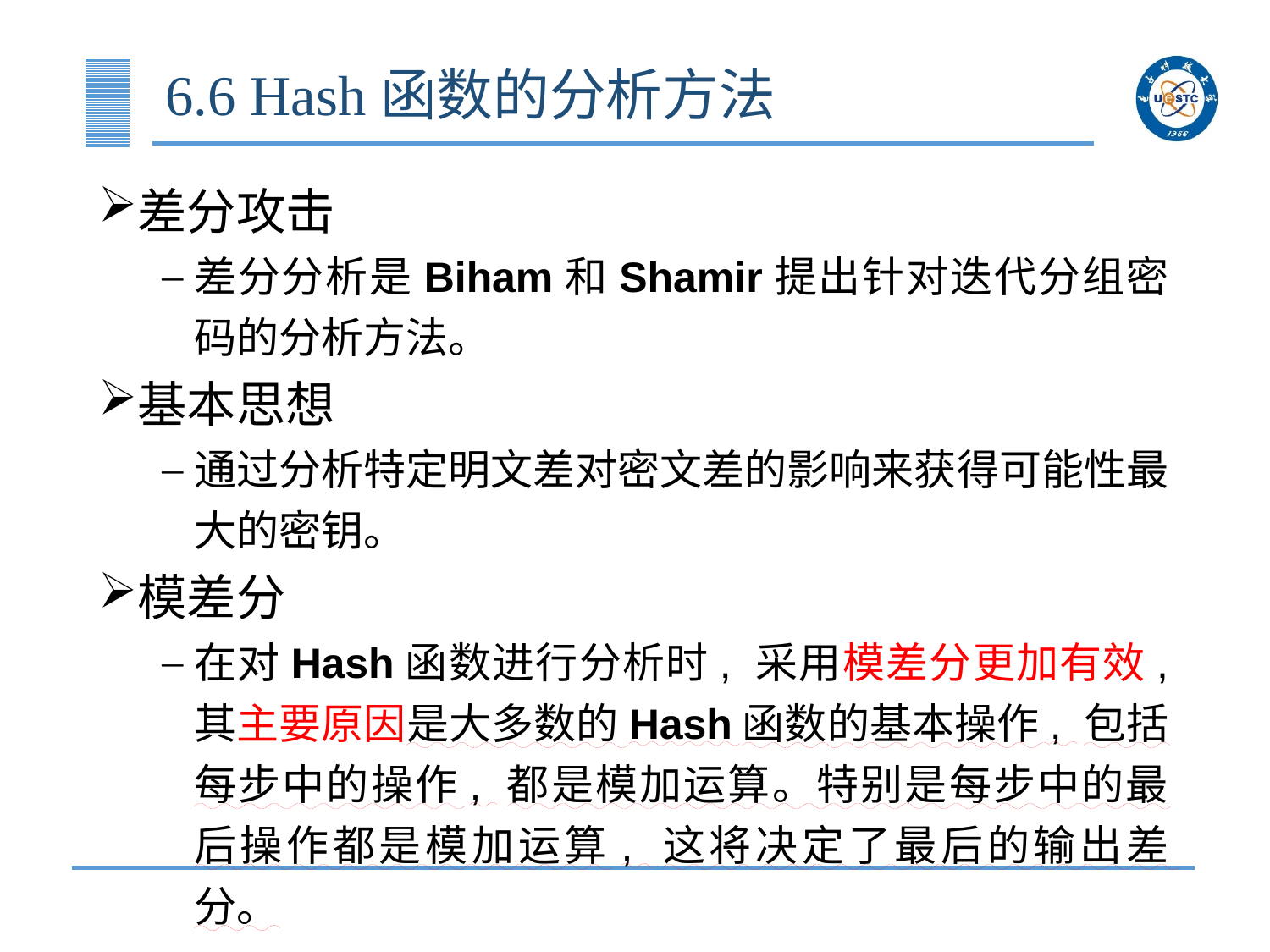

# 6.6 Hash函数的分析方法
差分攻击
差分分析是Biham和Shamir提出针对迭代分组密码的分析方法。
基本思想
通过分析特定明文差对密文差的影响来获得可能性最大的密钥。
模差分
在对Hash函数进行分析时, 采用模差分更加有效, 其主要原因是大多数的Hash函数的基本操作, 包括每步中的操作, 都是模加运算。特别是每步中的最后操作都是模加运算, 这将决定了最后的输出差分。